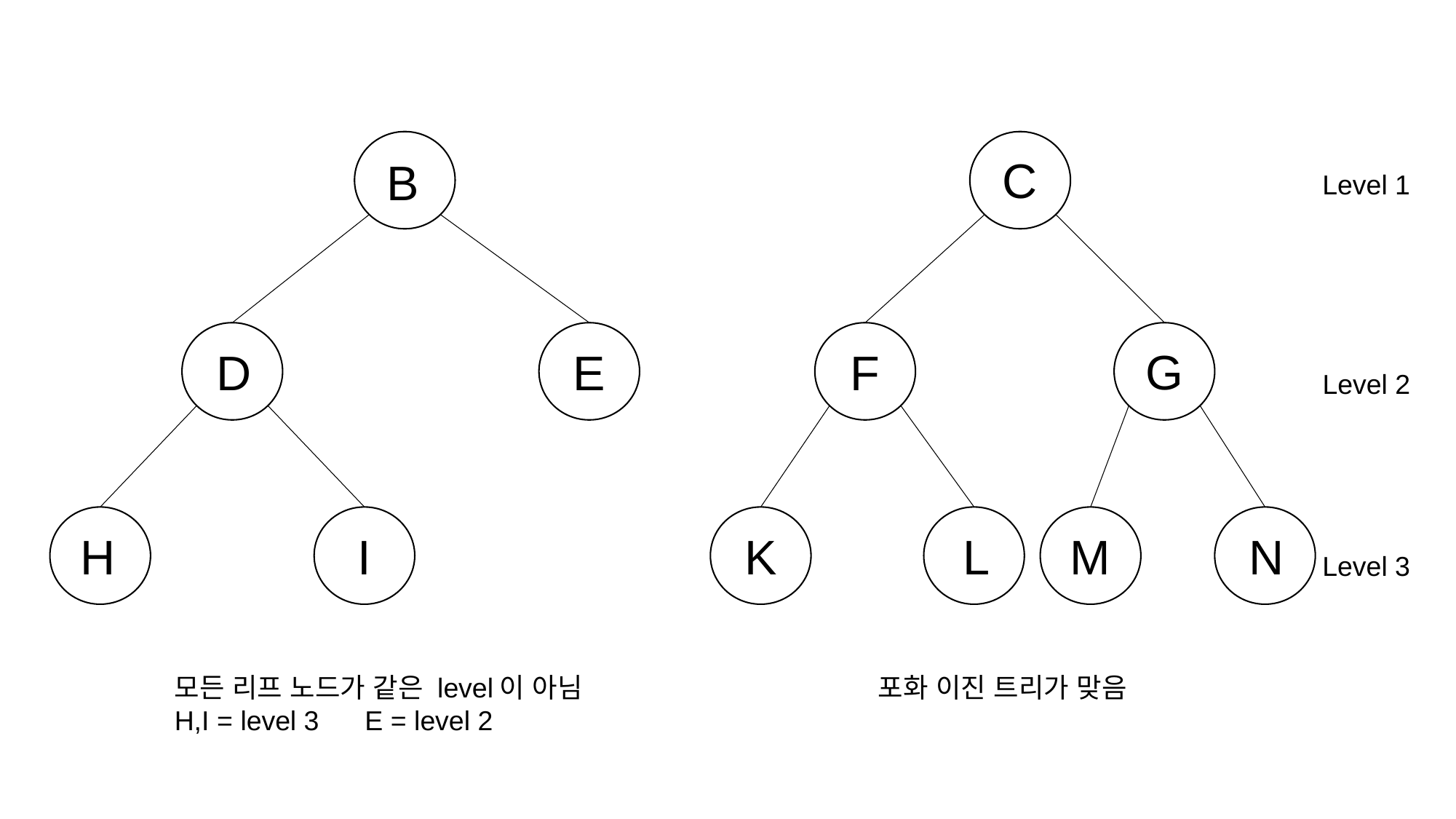

C
B
Level 1

G
E
D
F
Level 2

H
I
K
L
M
N
Level 3
모든 리프 노드가 같은 level이 아님
H,I = level 3      E = level 2
포화 이진 트리가 맞음